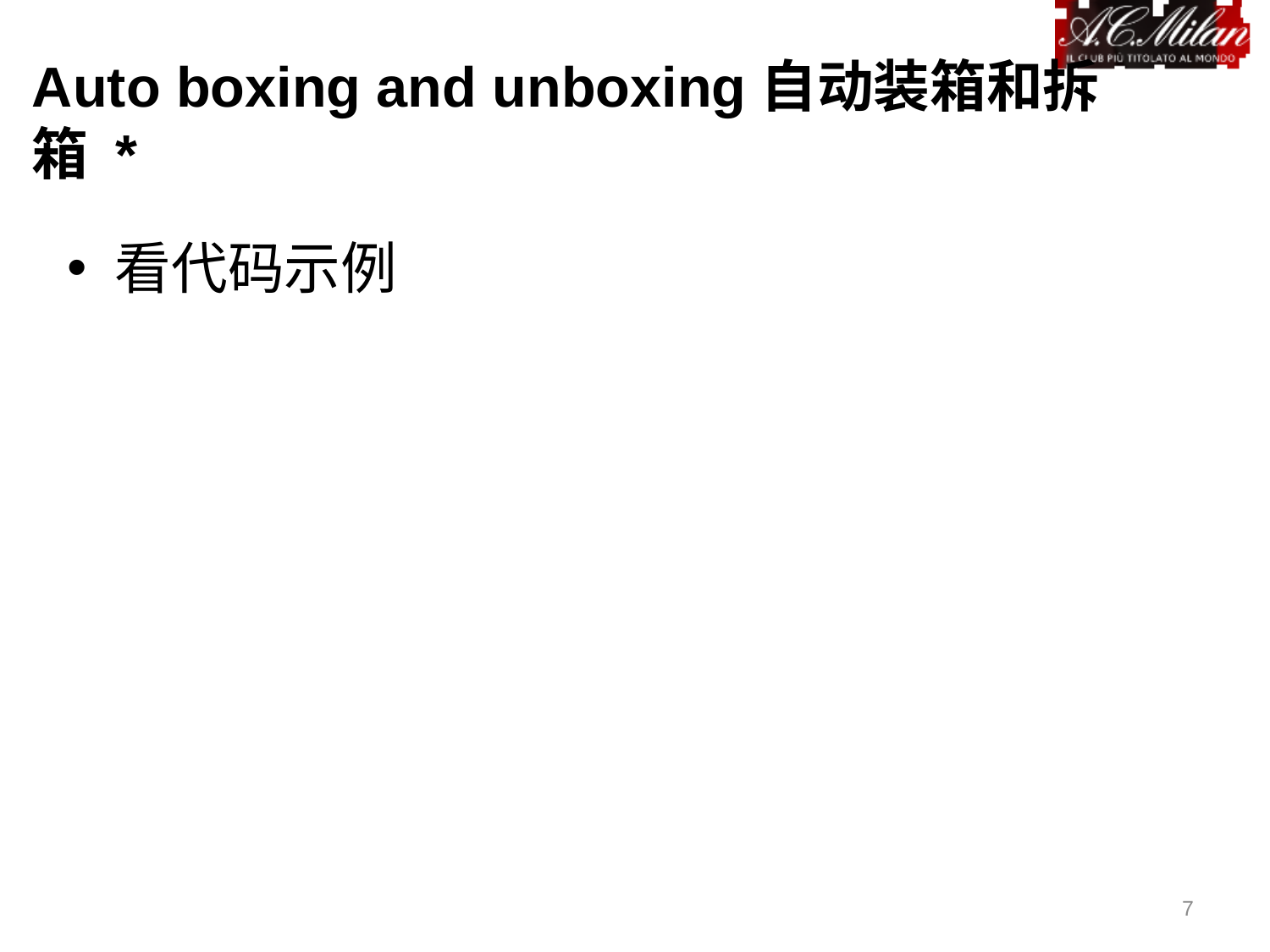

Auto boxing and unboxing自动装箱和拆箱 *
看代码示例
7